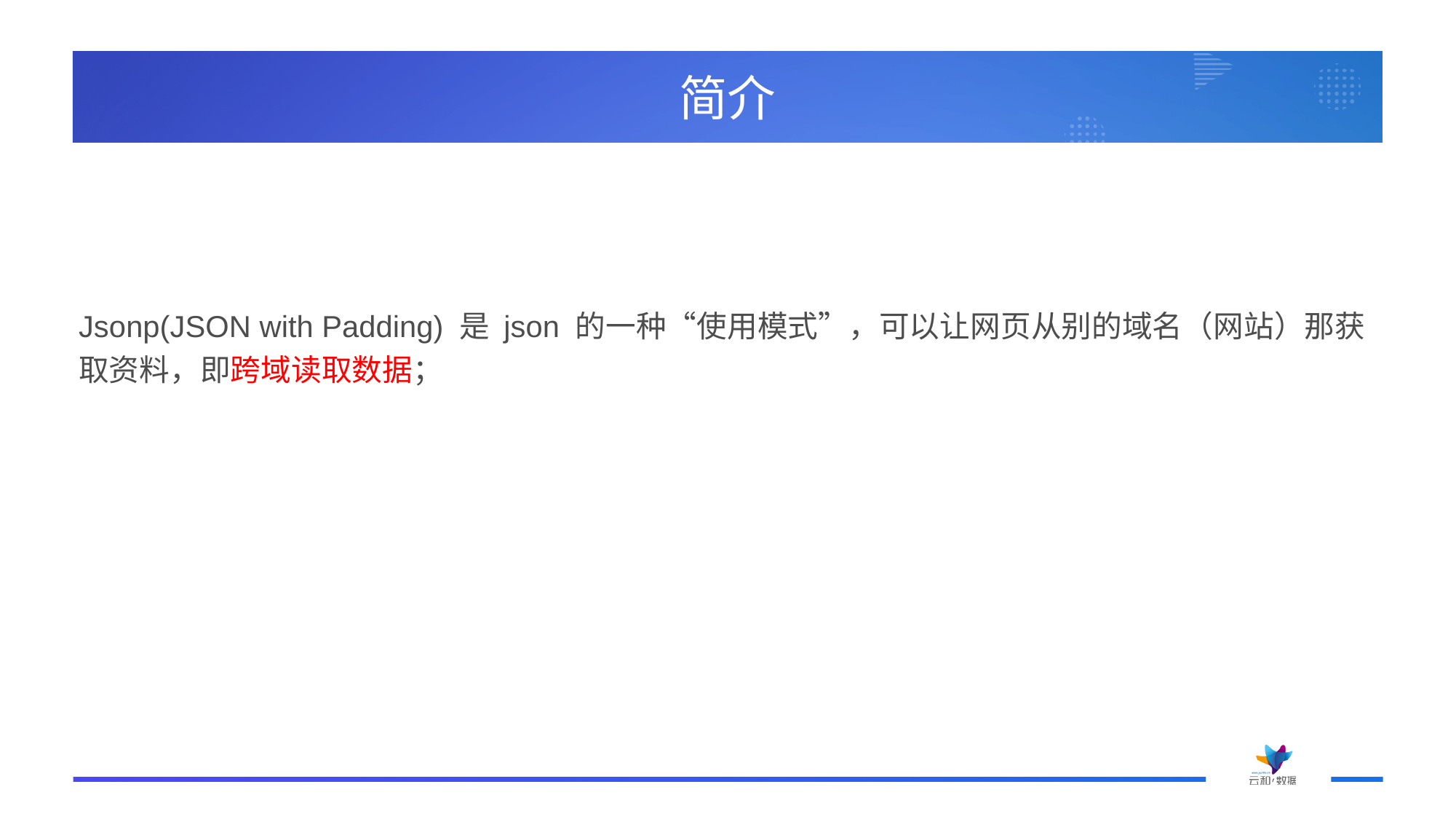

# 简介

Jsonp(JSON with Padding) 是 json 的一种“使用模式”，可以让网页从别的域名（网站）那获取资料，即跨域读取数据；